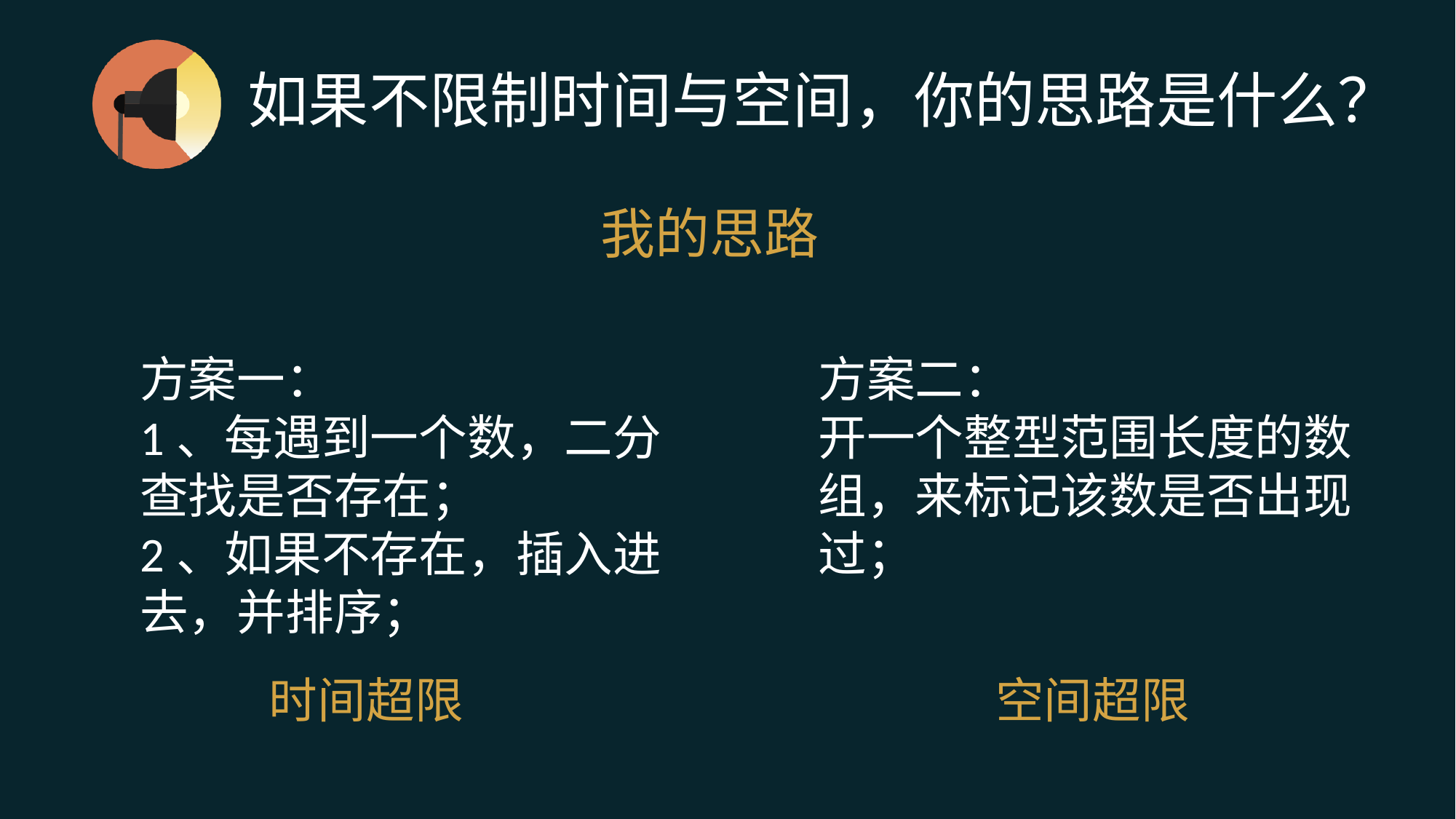

如果不限制时间与空间，你的思路是什么？
我的思路
方案一：
1、每遇到一个数，二分查找是否存在；
2、如果不存在，插入进去，并排序；
方案二：
开一个整型范围长度的数组，来标记该数是否出现过；
空间超限
时间超限